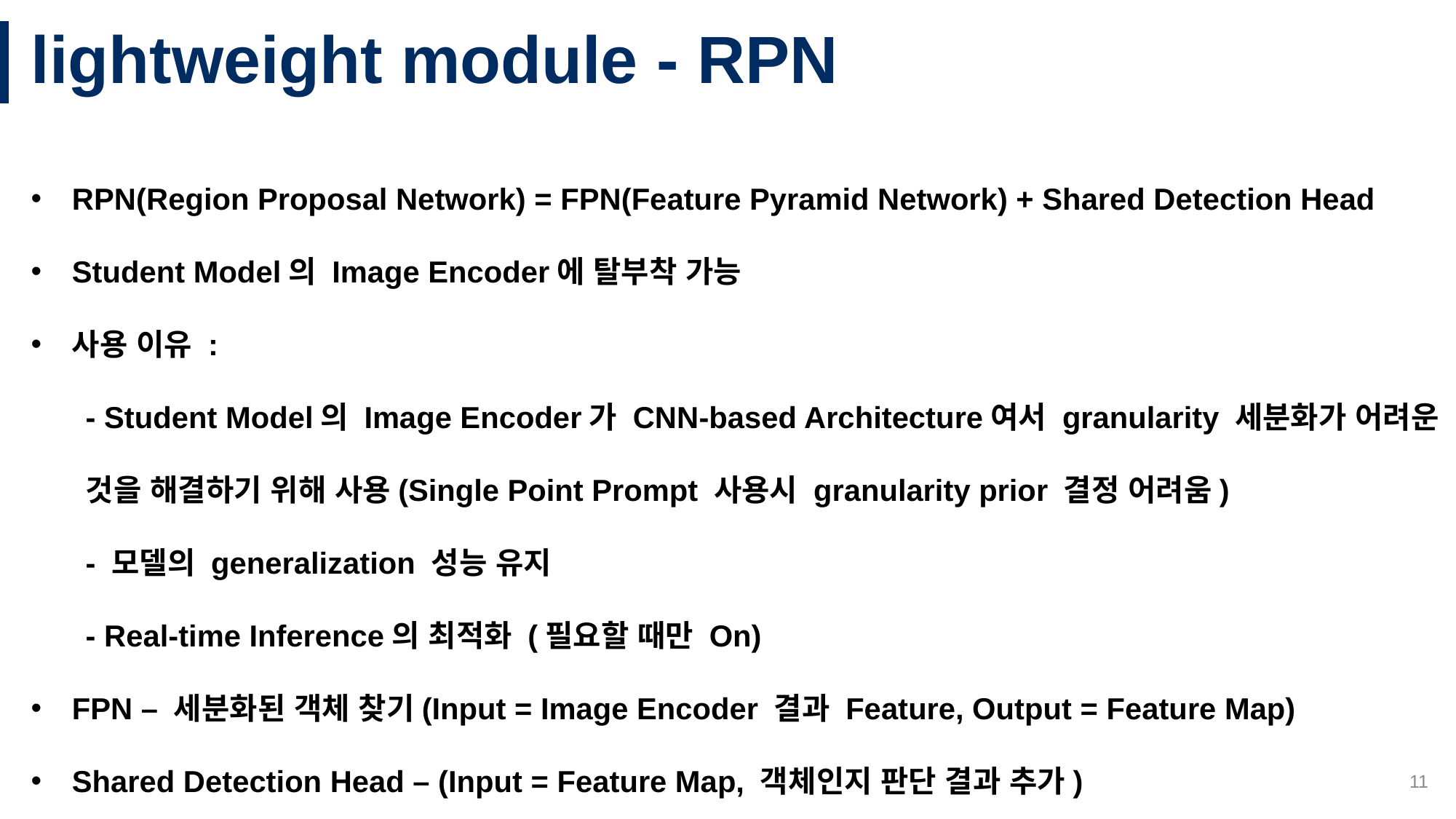

# lightweight module - RPN
RPN(Region Proposal Network) = FPN(Feature Pyramid Network) + Shared Detection Head
Student Model의 Image Encoder에 탈부착 가능
사용 이유 :
- Student Model의 Image Encoder가 CNN-based Architecture여서 granularity 세분화가 어려운 것을 해결하기 위해 사용(Single Point Prompt 사용시 granularity prior 결정 어려움)
- 모델의 generalization 성능 유지
- Real-time Inference의 최적화 (필요할 때만 On)
FPN – 세분화된 객체 찾기(Input = Image Encoder 결과 Feature, Output = Feature Map)
Shared Detection Head – (Input = Feature Map, 객체인지 판단 결과 추가)
11